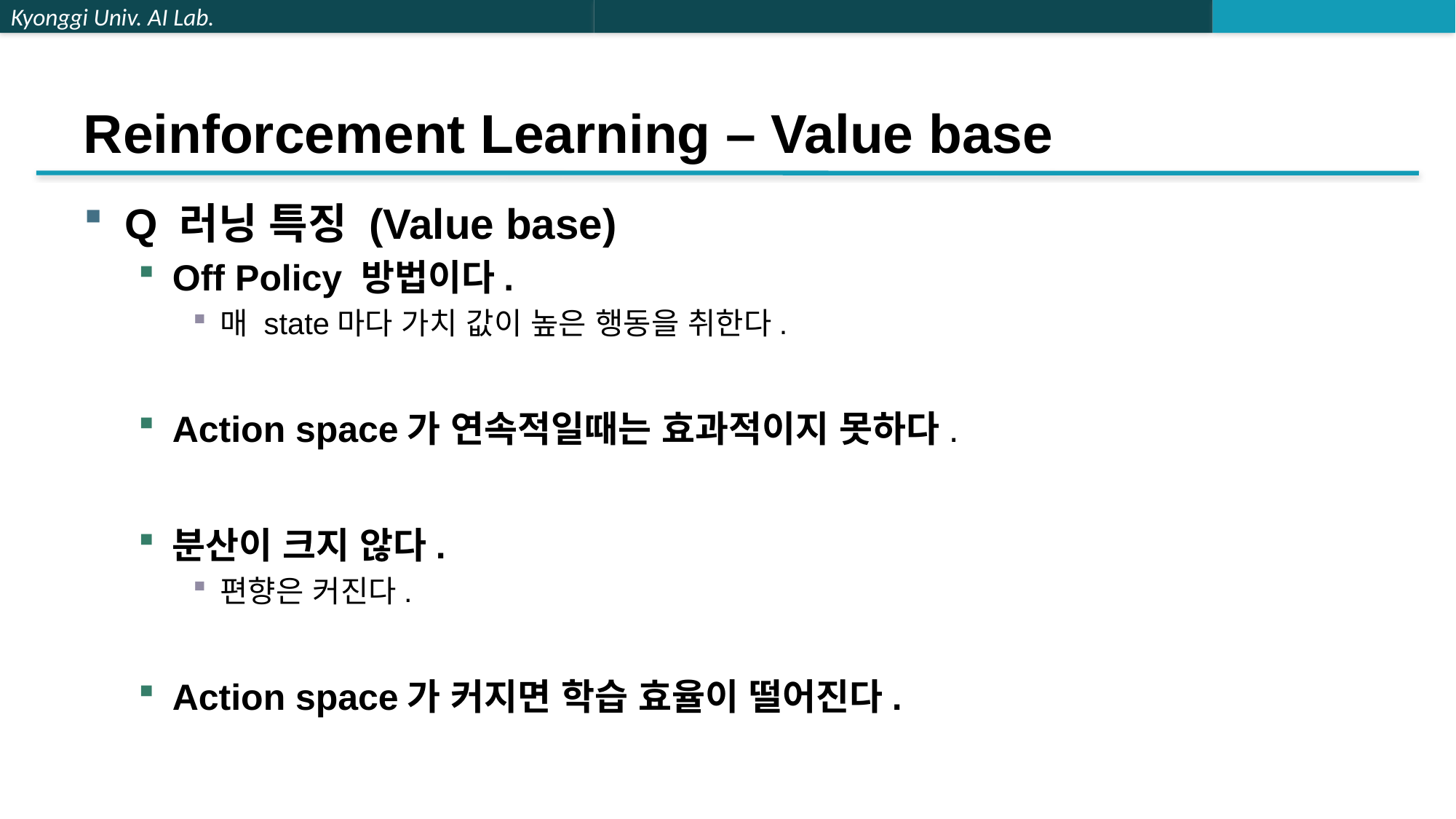

# Reinforcement Learning – Value base
Q 러닝 특징 (Value base)
Off Policy 방법이다.
매 state마다 가치 값이 높은 행동을 취한다.

Action space가 연속적일때는 효과적이지 못하다.

분산이 크지 않다.
편향은 커진다.

Action space가 커지면 학습 효율이 떨어진다.